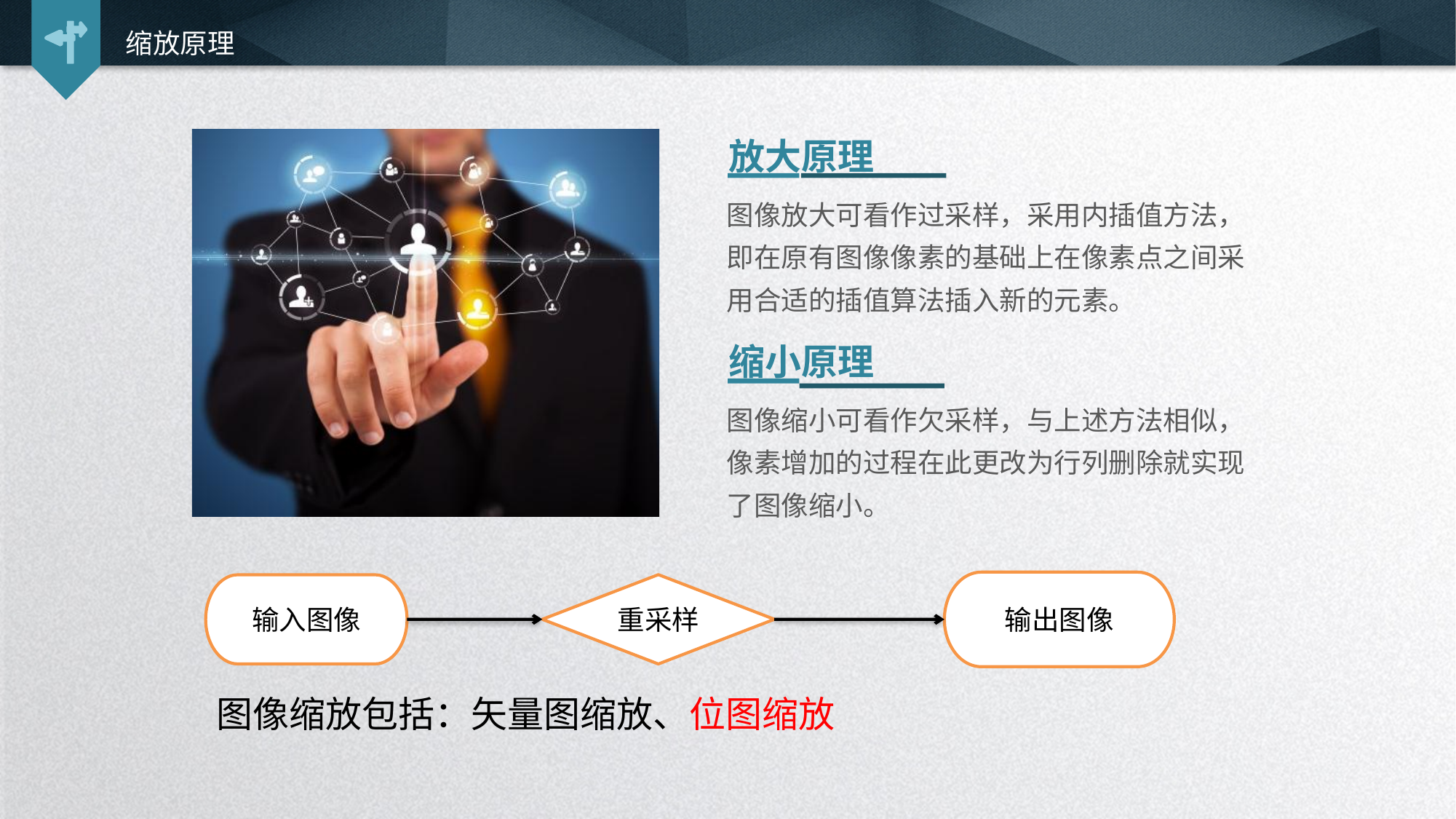

缩放原理
放大原理

图像放大可看作过采样，采用内插值方法，即在原有图像像素的基础上在像素点之间采用合适的插值算法插入新的元素。
缩小原理

图像缩小可看作欠采样，与上述方法相似，像素增加的过程在此更改为行列删除就实现了图像缩小。
输出图像
重采样
输入图像
图像缩放包括：矢量图缩放、位图缩放
延时符